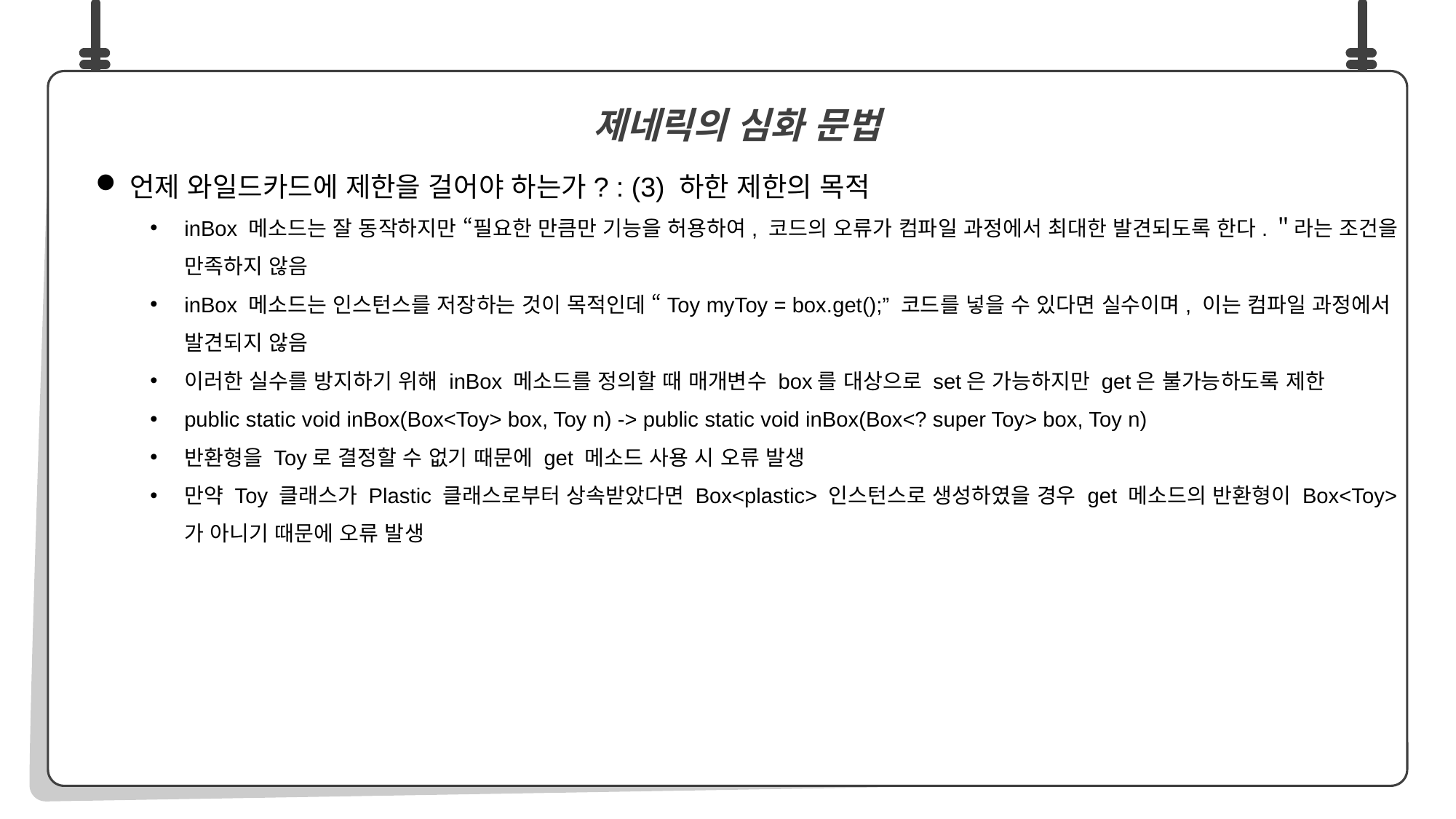

언제 와일드카드에 제한을 걸어야 하는가? : (3) 하한 제한의 목적
inBox 메소드는 잘 동작하지만 “필요한 만큼만 기능을 허용하여, 코드의 오류가 컴파일 과정에서 최대한 발견되도록 한다.＂라는 조건을 만족하지 않음
inBox 메소드는 인스턴스를 저장하는 것이 목적인데 “Toy myToy = box.get();” 코드를 넣을 수 있다면 실수이며, 이는 컴파일 과정에서 발견되지 않음
이러한 실수를 방지하기 위해 inBox 메소드를 정의할 때 매개변수 box를 대상으로 set은 가능하지만 get은 불가능하도록 제한
public static void inBox(Box<Toy> box, Toy n) -> public static void inBox(Box<? super Toy> box, Toy n)
반환형을 Toy로 결정할 수 없기 때문에 get 메소드 사용 시 오류 발생
만약 Toy 클래스가 Plastic 클래스로부터 상속받았다면 Box<plastic> 인스턴스로 생성하였을 경우 get 메소드의 반환형이 Box<Toy>가 아니기 때문에 오류 발생

 제네릭의 심화 문법